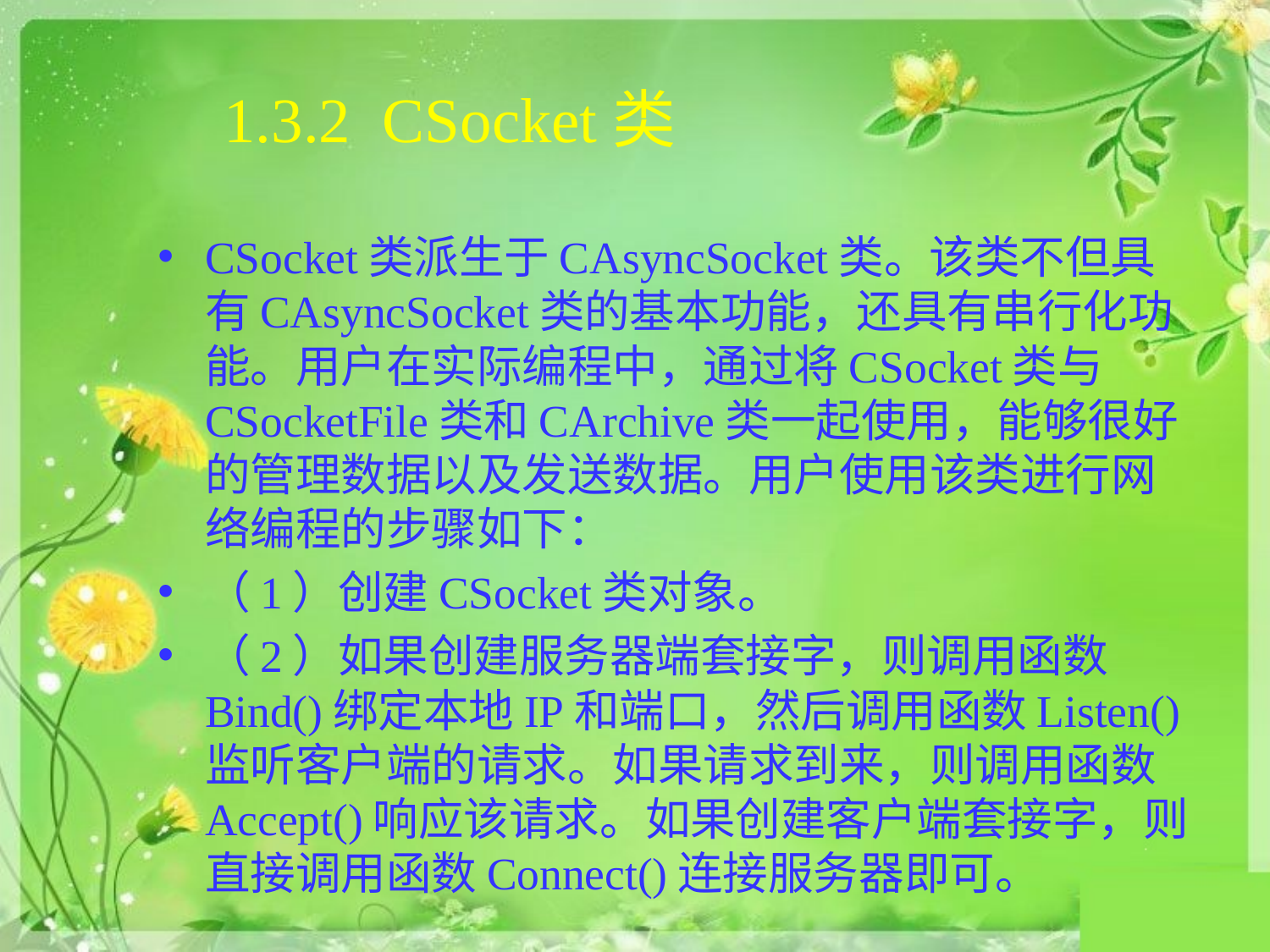

# 1.3.2  CSocket类
CSocket类派生于CAsyncSocket类。该类不但具有CAsyncSocket类的基本功能，还具有串行化功能。用户在实际编程中，通过将CSocket类与CSocketFile类和CArchive类一起使用，能够很好的管理数据以及发送数据。用户使用该类进行网络编程的步骤如下：
（1）创建CSocket类对象。
（2）如果创建服务器端套接字，则调用函数Bind()绑定本地IP和端口，然后调用函数Listen()监听客户端的请求。如果请求到来，则调用函数Accept()响应该请求。如果创建客户端套接字，则直接调用函数Connect()连接服务器即可。